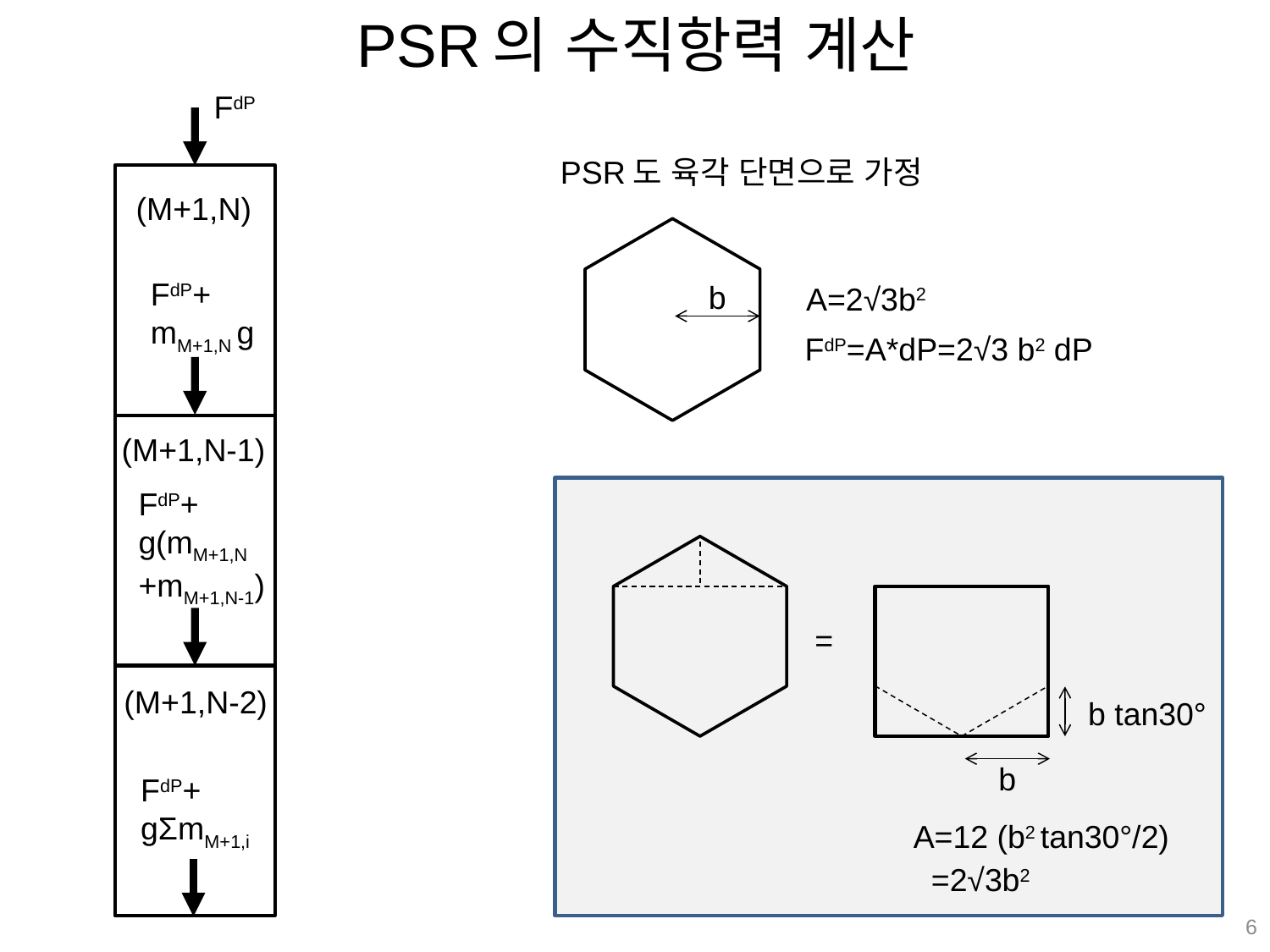

# PSR의 수직항력 계산
FdP

FdP+
mM+1,N g

FdP+
g(mM+1,N
+mM+1,N-1)

FdP+
gΣmM+1,i
PSR도 육각 단면으로 가정
(M+1,N)

b
A=2√3b2
FdP=A*dP=2√3 b2 dP
(M+1,N-1)

=
b tan30°
b
A=12 (b2 tan30°/2)
  =2√3b2
(M+1,N-2)
6